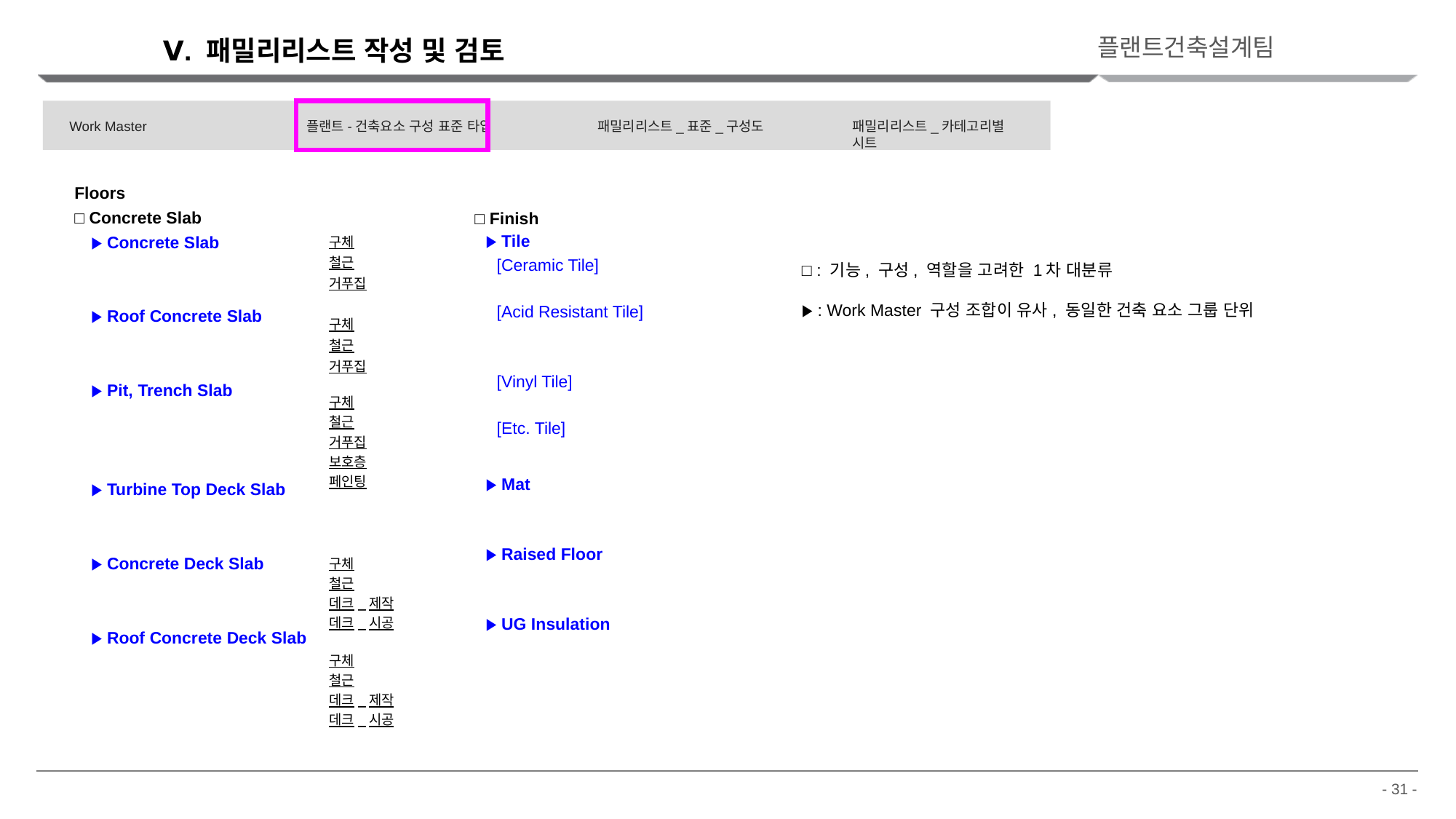

Ⅴ. 패밀리리스트 작성 및 검토
플랜트건축설계팀

Work Master
플랜트-건축요소 구성 표준 타입
패밀리리스트_표준_구성도
패밀리리스트_카테고리별 시트

| Floors |
| --- |
| □ Concrete Slab |
| ▶ Concrete Slab |
|  |
|  |
| ▶ Roof Concrete Slab |
|  |
|  |
| ▶ Pit, Trench Slab |
|  |
|  |
|  |
| ▶ Turbine Top Deck Slab |
|  |
|  |
| ▶ Concrete Deck Slab |
|  |
|  |
| ▶ Roof Concrete Deck Slab |
|  |
|  |
| □ Finish |
| --- |
| ▶ Tile |
| [Ceramic Tile] |
|  |
| [Acid Resistant Tile] |
|  |
|  |
| [Vinyl Tile] |
|  |
| [Etc. Tile] |
|  |
| ▶ Mat |
|  |
|  |
| ▶ Raised Floor |
|  |
|  |
| ▶ UG Insulation |
|  |
|  |
|  |
| 구체 |
| --- |
| 철근 |
| 거푸집 |
□ : 기능, 구성, 역할을 고려한 1차 대분류

▶ : Work Master 구성 조합이 유사, 동일한 건축 요소 그룹 단위
| 구체 |
| --- |
| 철근 |
| 거푸집 |
| 구체 철근 거푸집 보호층 페인팅 |
| --- |
| 구체 철근 데크\_제작 데크\_시공 |
| --- |
| 구체 철근 데크\_제작 데크\_시공 |
| --- |